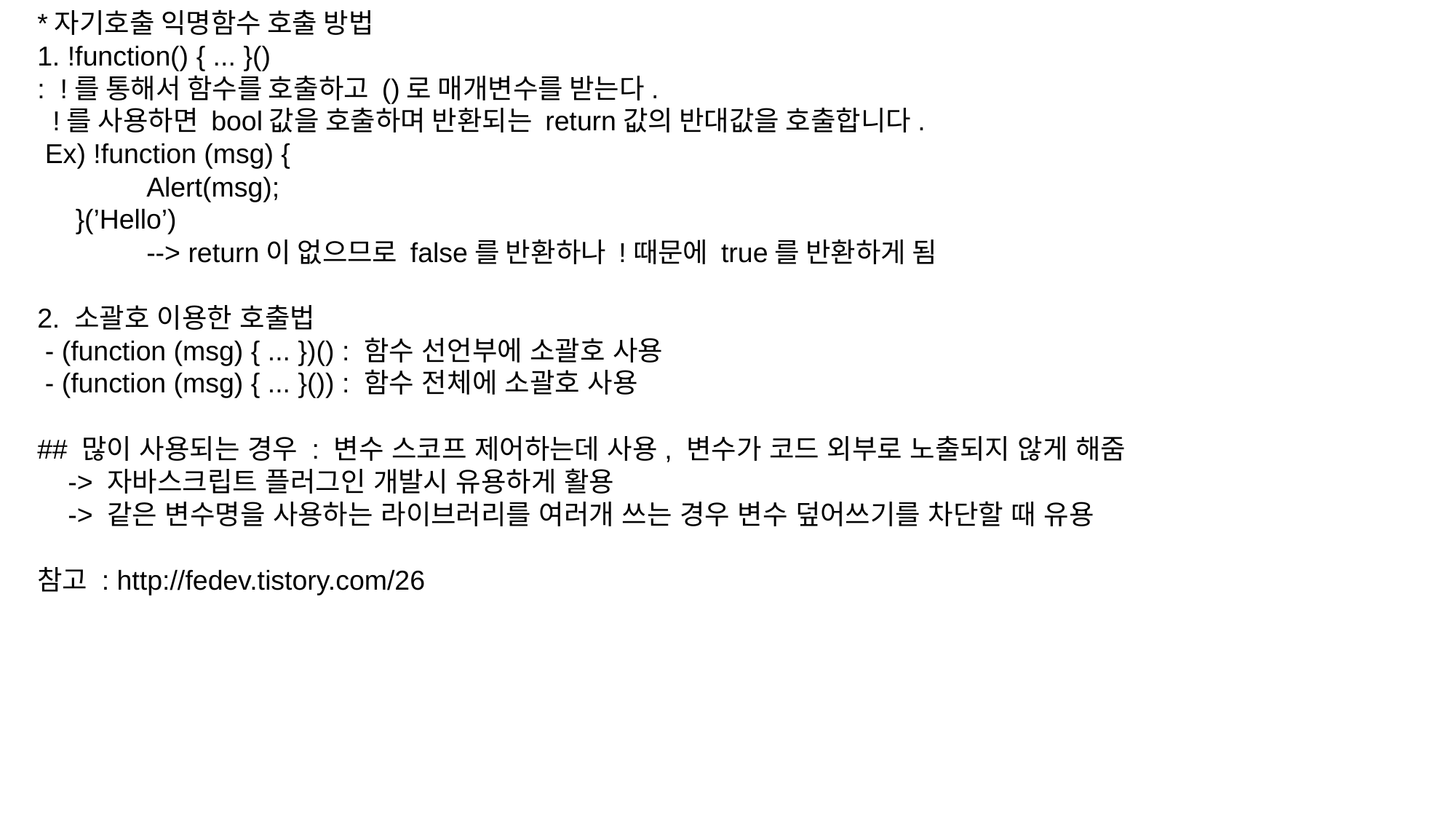

*자기호출 익명함수 호출 방법
1. !function() { ... }()
:  !를 통해서 함수를 호출하고 ()로 매개변수를 받는다.
  !를 사용하면 bool값을 호출하며 반환되는 return값의 반대값을 호출합니다.
 Ex) !function (msg) {
	Alert(msg);
     }(’Hello’)
	--> return이 없으므로 false를 반환하나 !때문에 true를 반환하게 됨

2. 소괄호 이용한 호출법
 - (function (msg) { ... })() : 함수 선언부에 소괄호 사용
 - (function (msg) { ... }()) : 함수 전체에 소괄호 사용

## 많이 사용되는 경우 : 변수 스코프 제어하는데 사용, 변수가 코드 외부로 노출되지 않게 해줌
    -> 자바스크립트 플러그인 개발시 유용하게 활용
    -> 같은 변수명을 사용하는 라이브러리를 여러개 쓰는 경우 변수 덮어쓰기를 차단할 때 유용

참고 : http://fedev.tistory.com/26